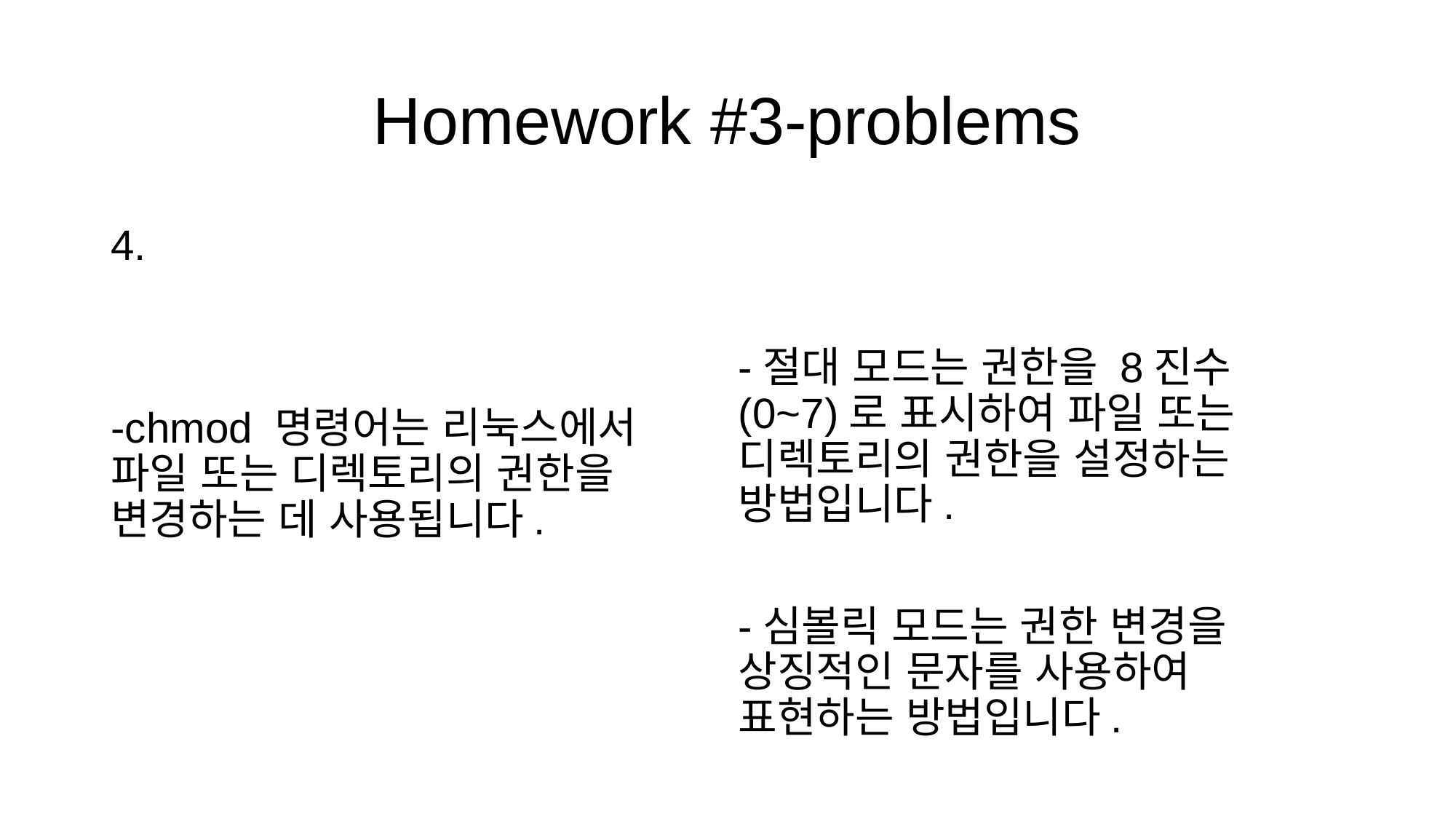

# Homework #3-problems

-절대 모드는 권한을 8진수(0~7)로 표시하여 파일 또는 디렉토리의 권한을 설정하는 방법입니다.

-심볼릭 모드는 권한 변경을 상징적인 문자를 사용하여 표현하는 방법입니다.
4.

-chmod 명령어는 리눅스에서 파일 또는 디렉토리의 권한을 변경하는 데 사용됩니다.